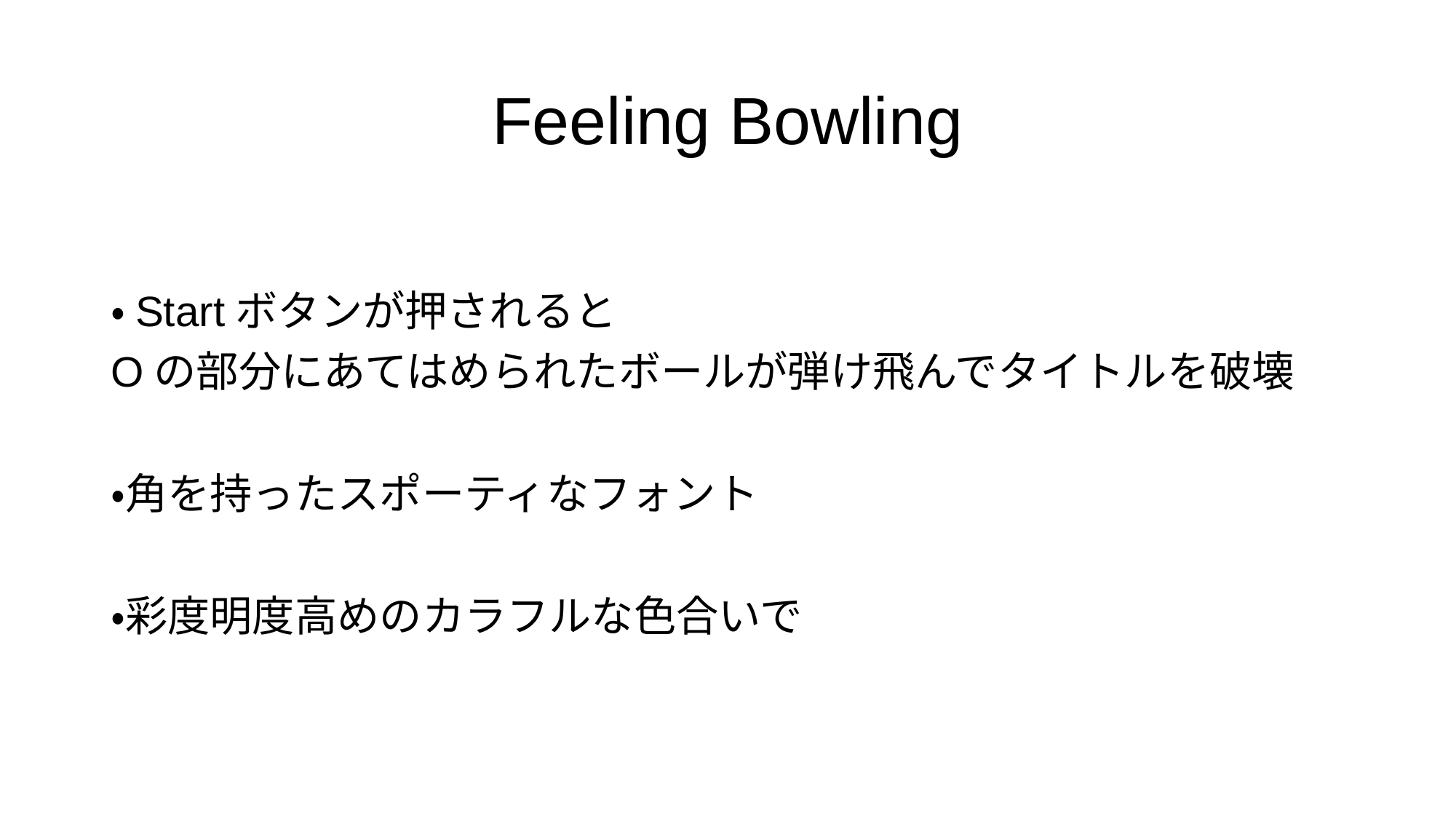

# Feeling Bowling

・Startボタンが押されると
Oの部分にあてはめられたボールが弾け飛んでタイトルを破壊

・角を持ったスポーティなフォント

・彩度明度高めのカラフルな色合いで